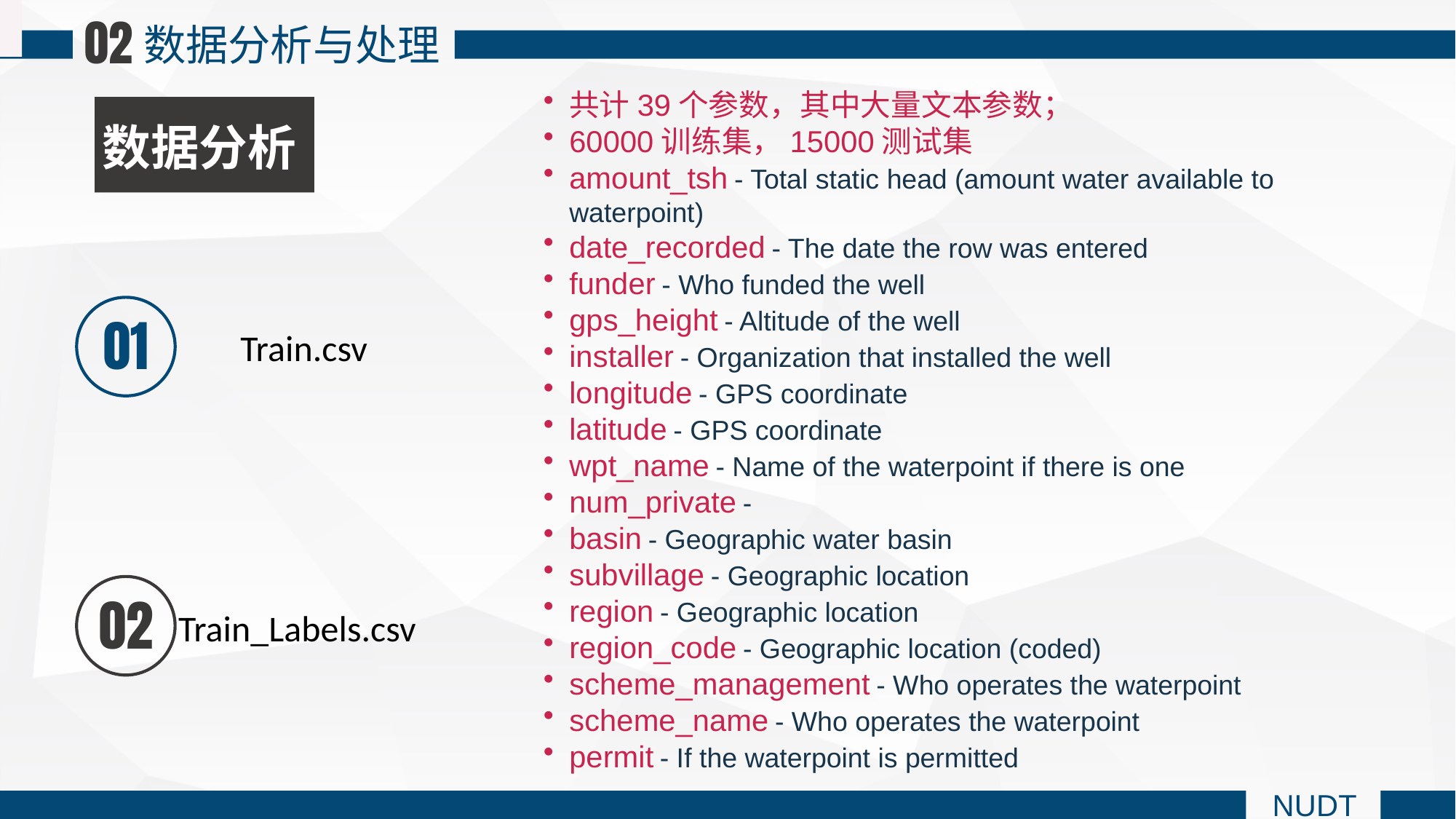

02
数据分析与处理

共计39个参数，其中大量文本参数；
60000训练集，15000测试集
amount_tsh - Total static head (amount water available to waterpoint)
date_recorded - The date the row was entered
funder - Who funded the well
gps_height - Altitude of the well
installer - Organization that installed the well
longitude - GPS coordinate
latitude - GPS coordinate
wpt_name - Name of the waterpoint if there is one
num_private -
basin - Geographic water basin
subvillage - Geographic location
region - Geographic location
region_code - Geographic location (coded)
scheme_management - Who operates the waterpoint
scheme_name - Who operates the waterpoint
permit - If the waterpoint is permitted

数据分析

01
Train.csv

02
Train_Labels.csv
NUDT